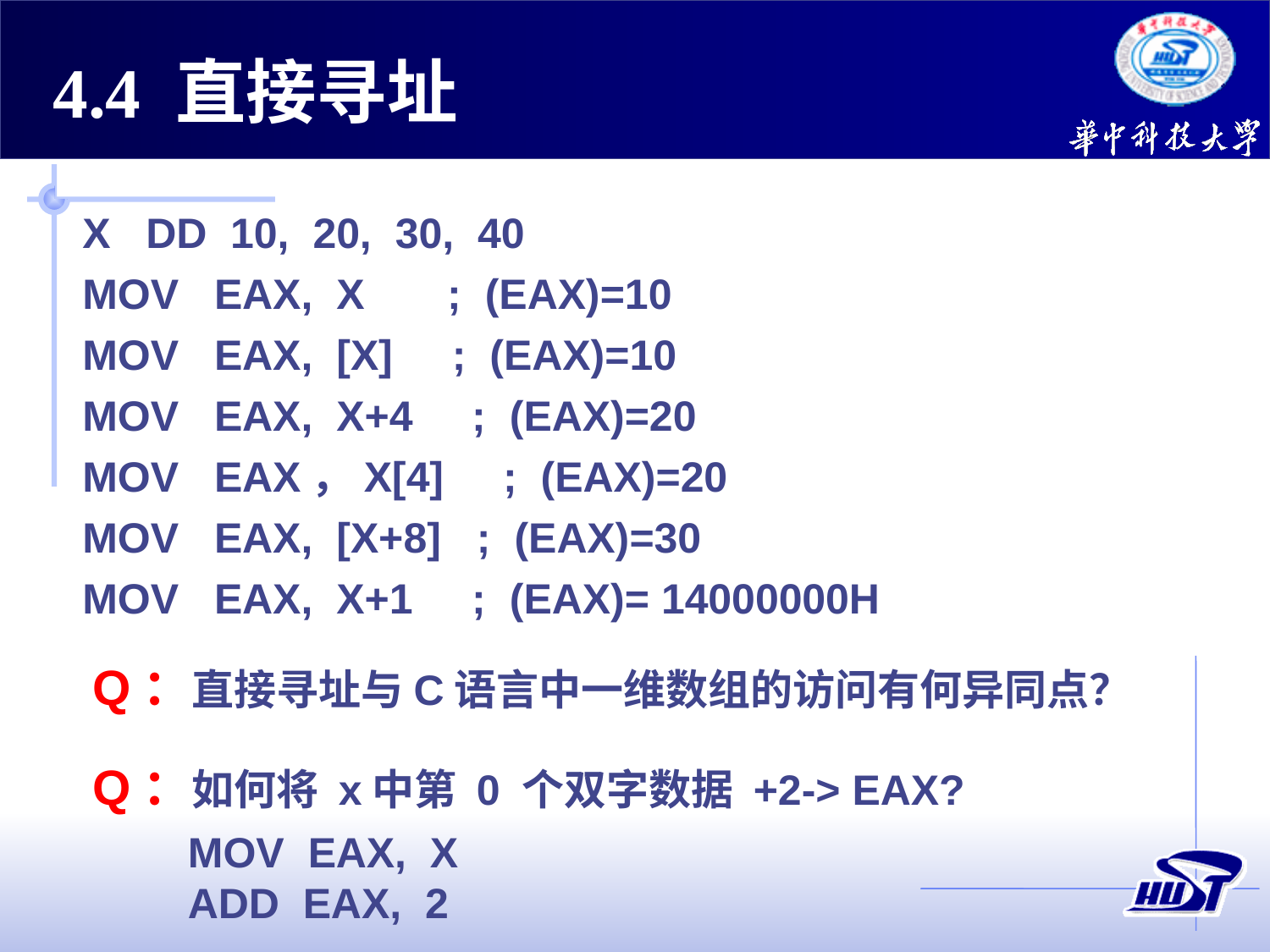

4.4 直接寻址
X   DD  10,  20,  30,  40
MOV   EAX,  X       ;  (EAX)=10
MOV   EAX,  [X]     ;  (EAX)=10
MOV   EAX,  X+4     ;  (EAX)=20
MOV   EAX，X[4]     ;  (EAX)=20
MOV   EAX,  [X+8]   ;  (EAX)=30
MOV   EAX,  X+1     ;  (EAX)= 14000000H
Q：直接寻址与C语言中一维数组的访问有何异同点？
Q：如何将 x中第 0 个双字数据 +2-> EAX?
MOV  EAX,  X
ADD  EAX,  2